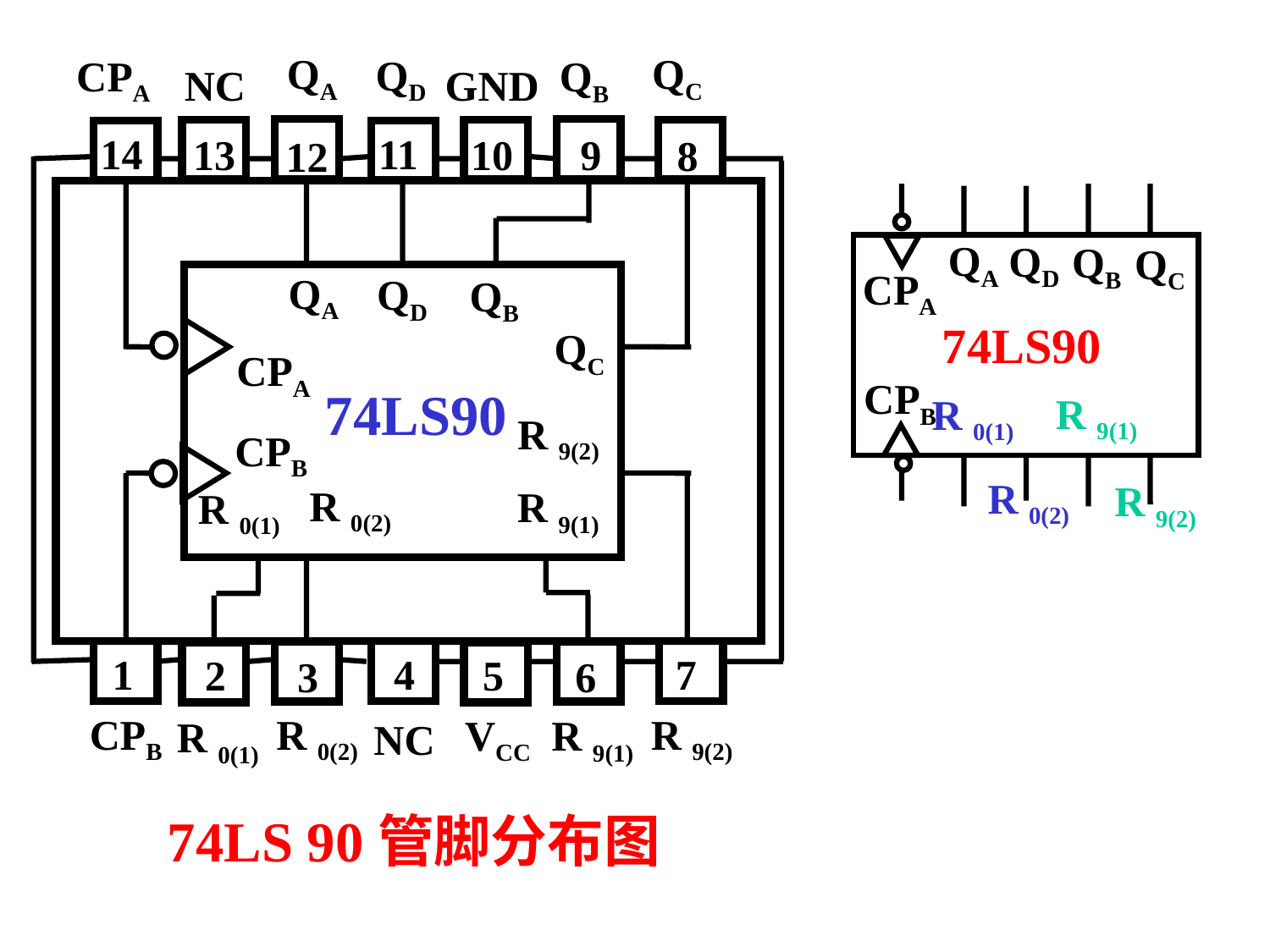

QA
QC
QD
CPA
QB
NC
GND

14
11
9
13
10
8
12

QA

QD
QB
QC
CPA

74LS90
R 9(2)
CPB

R 0(2)
R 9(1)
R 0(1)

1
4
7

2
5
3
6

CPB
R 0(2)
R 9(2)
VCC
R 9(1)
NC
R 0(1)
74LS 90管脚分布图

QA
QD
QB
QC

CPA
74LS90
CPB
R 9(1)
R 0(1)

R 0(2)

R 9(2)